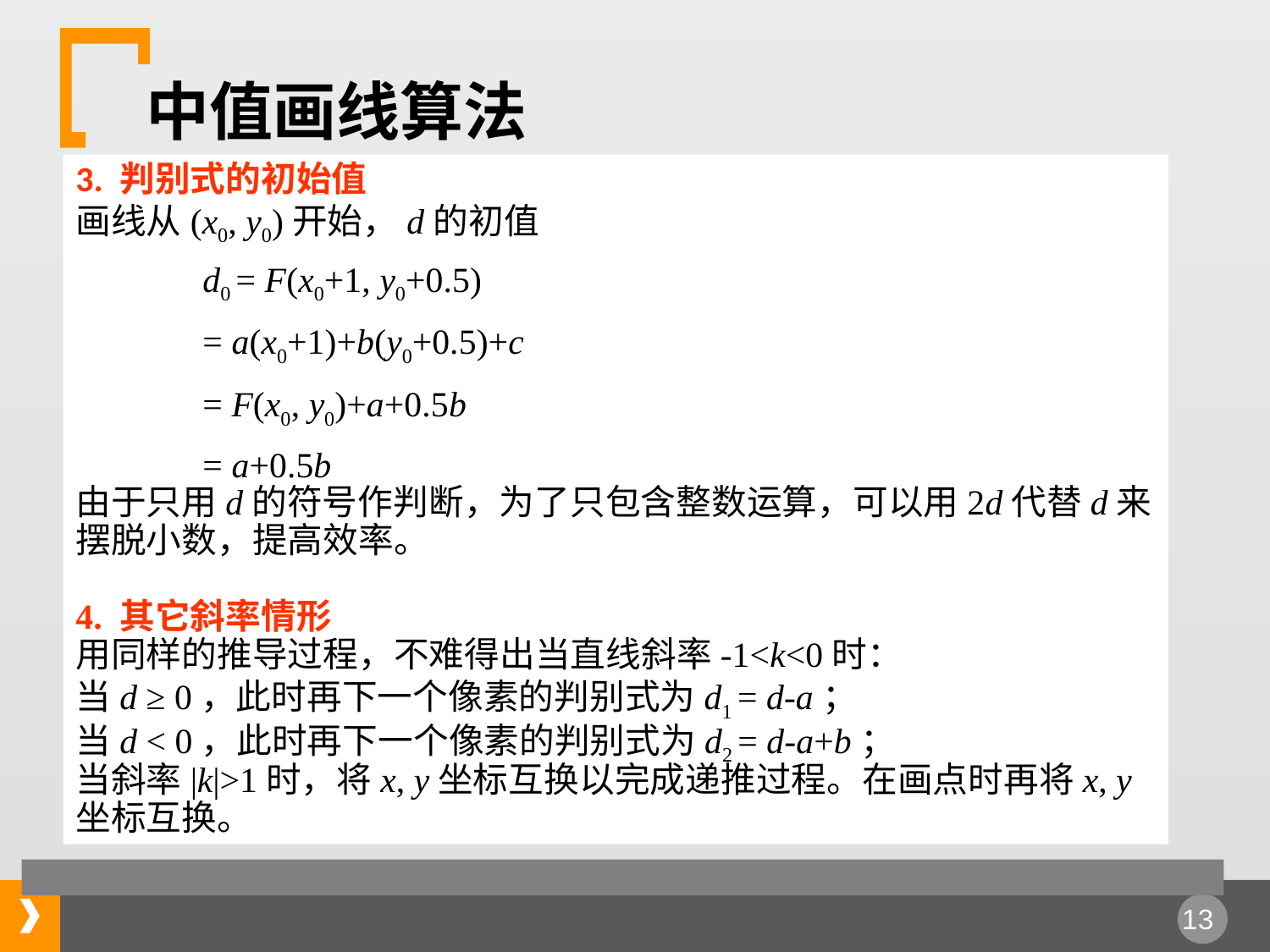

中值画线算法
3. 判别式的初始值
画线从(x0, y0)开始，d的初值
	d0 = F(x0+1, y0+0.5)
	= a(x0+1)+b(y0+0.5)+c
	= F(x0, y0)+a+0.5b
	= a+0.5b
由于只用d的符号作判断，为了只包含整数运算，可以用2d代替d来摆脱小数，提高效率。

4. 其它斜率情形
用同样的推导过程，不难得出当直线斜率-1<k<0时：
当d ≥ 0，此时再下一个像素的判别式为d1 = d-a；
当d < 0，此时再下一个像素的判别式为d2 = d-a+b；
当斜率|k|>1时，将x, y坐标互换以完成递推过程。在画点时再将x, y坐标互换。